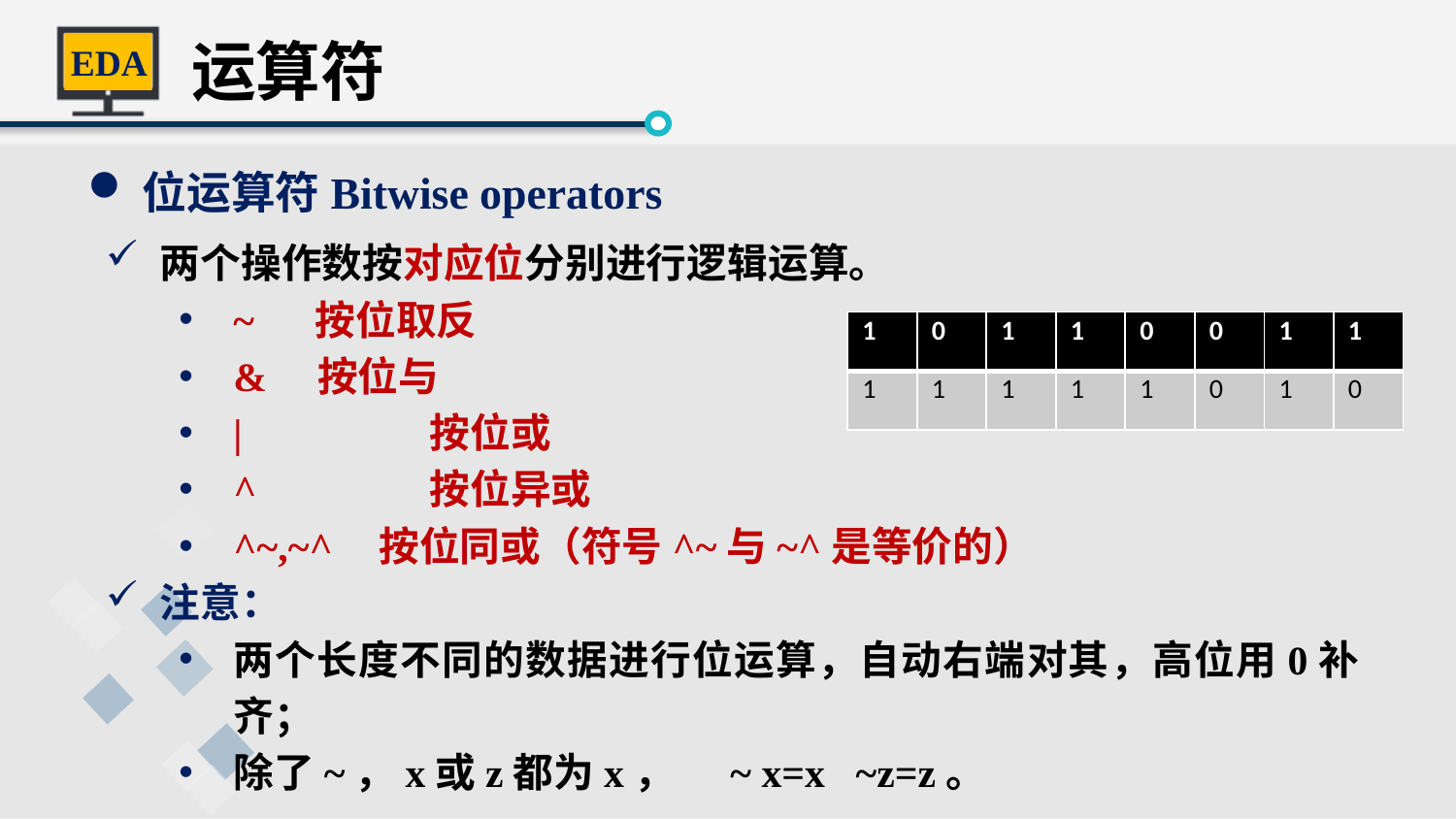

运算符
位运算符Bitwise operators
两个操作数按对应位分别进行逻辑运算。
~     按位取反
&    按位与
|	    按位或
^	    按位异或
^~,~^	按位同或（符号^~与~^是等价的）
注意：
两个长度不同的数据进行位运算，自动右端对其，高位用0补齐；
除了~，x或z都为x，     ~ x=x   ~z=z。
| 1 | 0 | 1 | 1 | 0 | 0 | 1 | 1 |
| --- | --- | --- | --- | --- | --- | --- | --- |
| 1 | 1 | 1 | 1 | 1 | 0 | 1 | 0 |